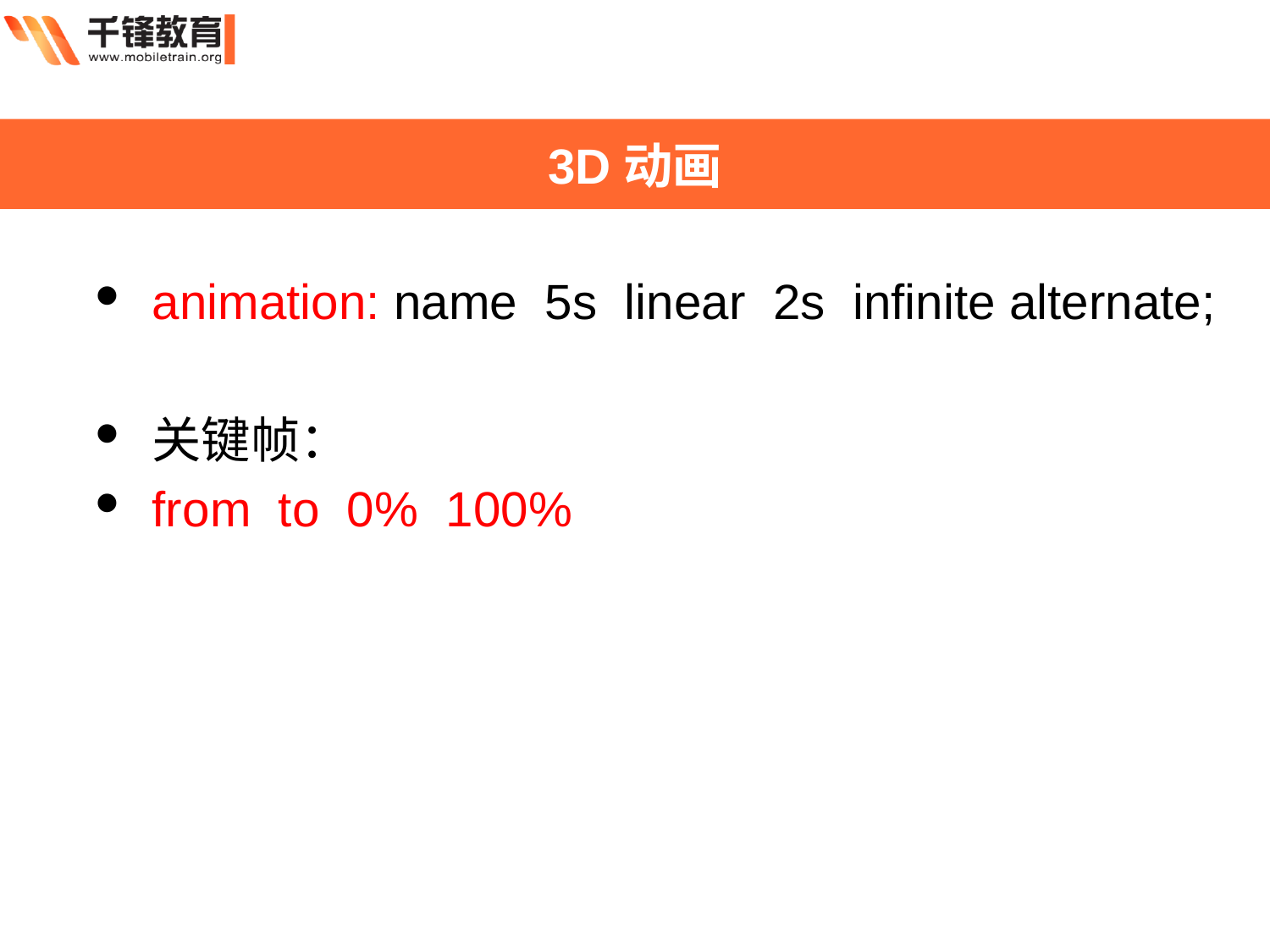

3D动画
animation: name  5s  linear  2s  infinite alternate;

关键帧：
from  to  0%  100%